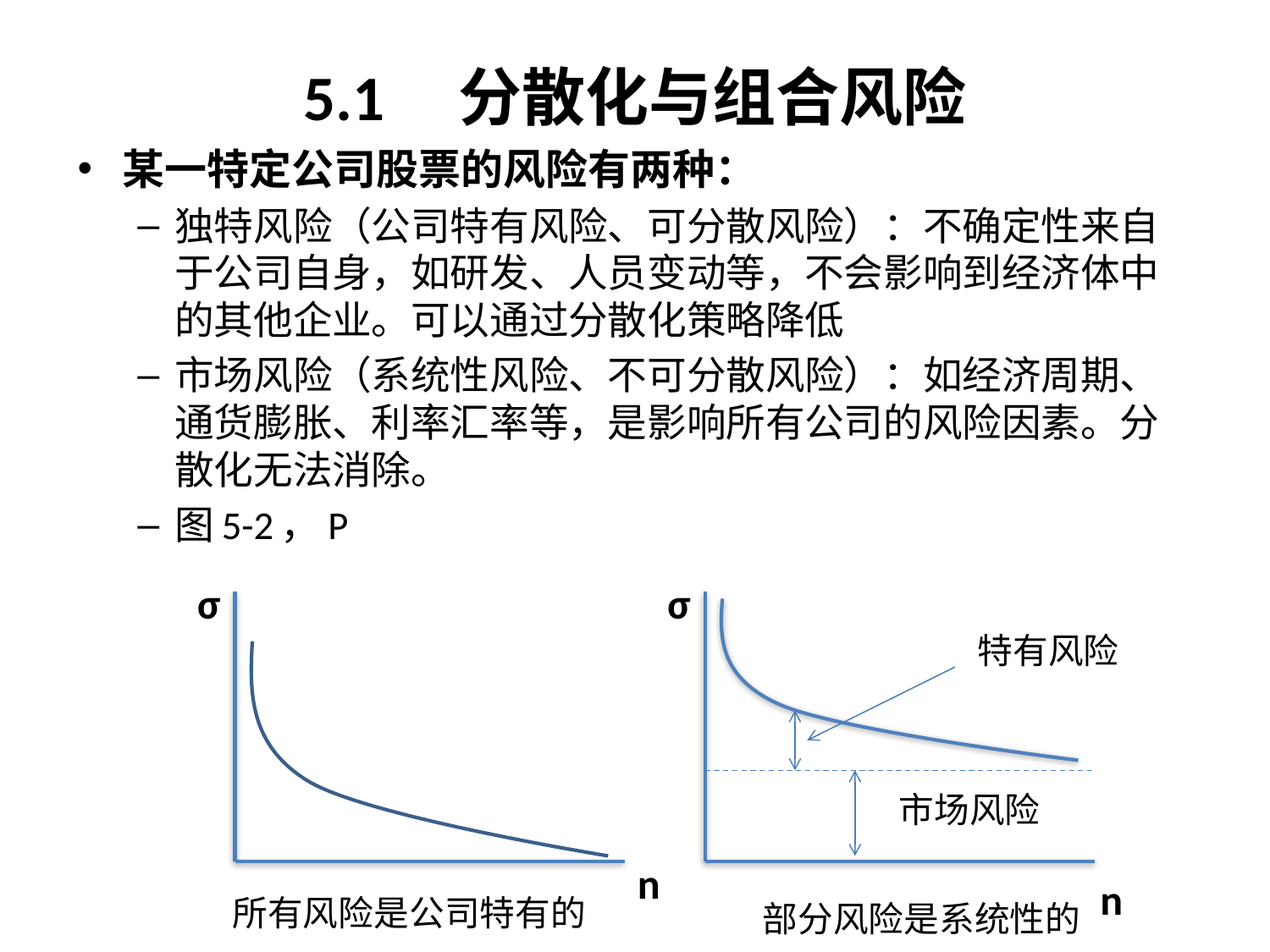

# 5.1    分散化与组合风险
某一特定公司股票的风险有两种：
独特风险（公司特有风险、可分散风险）：不确定性来自于公司自身，如研发、人员变动等，不会影响到经济体中的其他企业。可以通过分散化策略降低
市场风险（系统性风险、不可分散风险）：如经济周期、通货膨胀、利率汇率等，是影响所有公司的风险因素。分散化无法消除。
图5-2，P

σ

σ

市场风险
n
n
所有风险是公司特有的
部分风险是系统性的
特有风险